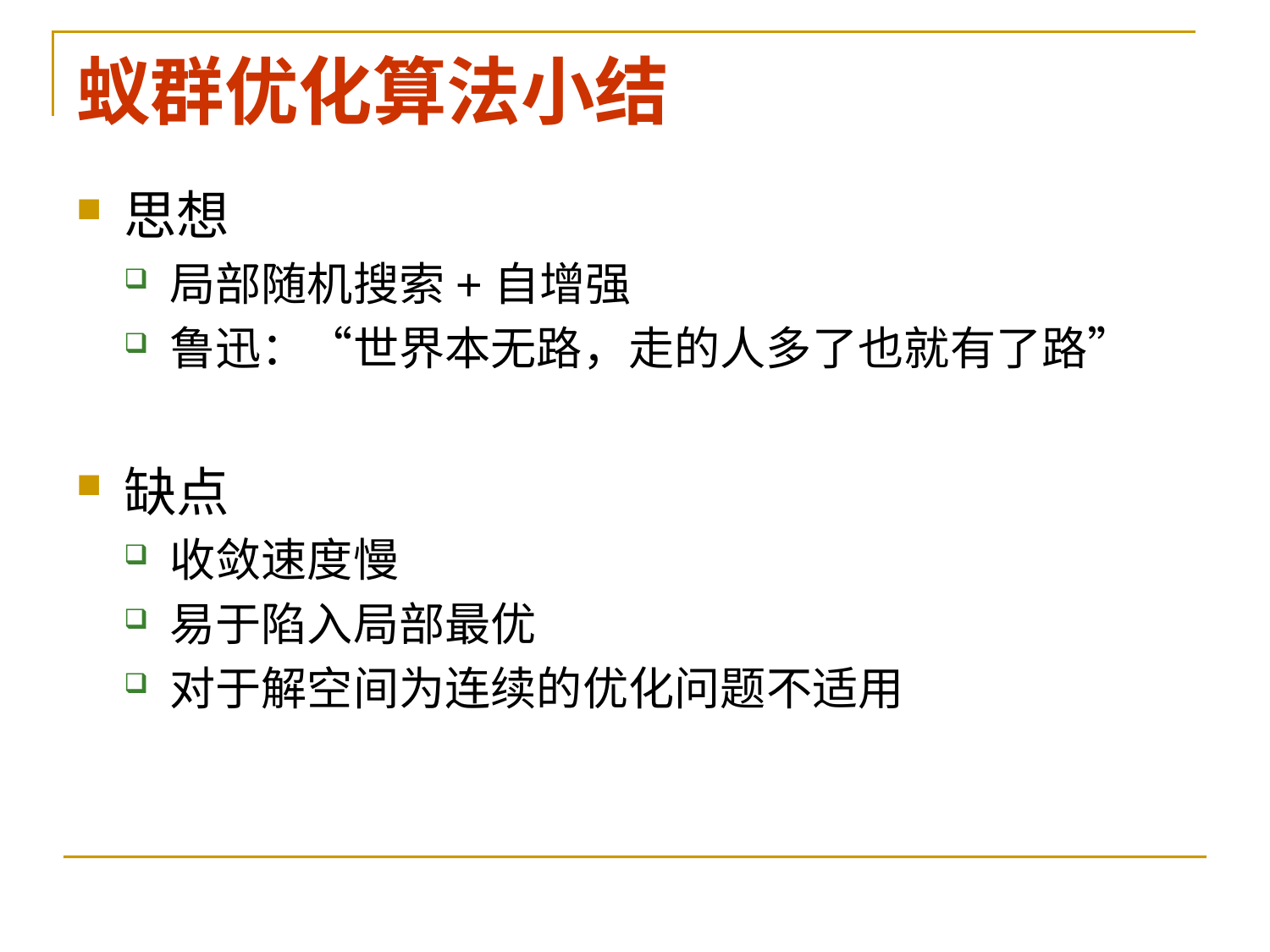

# 蚁群优化算法小结
思想
局部随机搜索+自增强
鲁迅：“世界本无路，走的人多了也就有了路”

缺点
收敛速度慢
易于陷入局部最优
对于解空间为连续的优化问题不适用